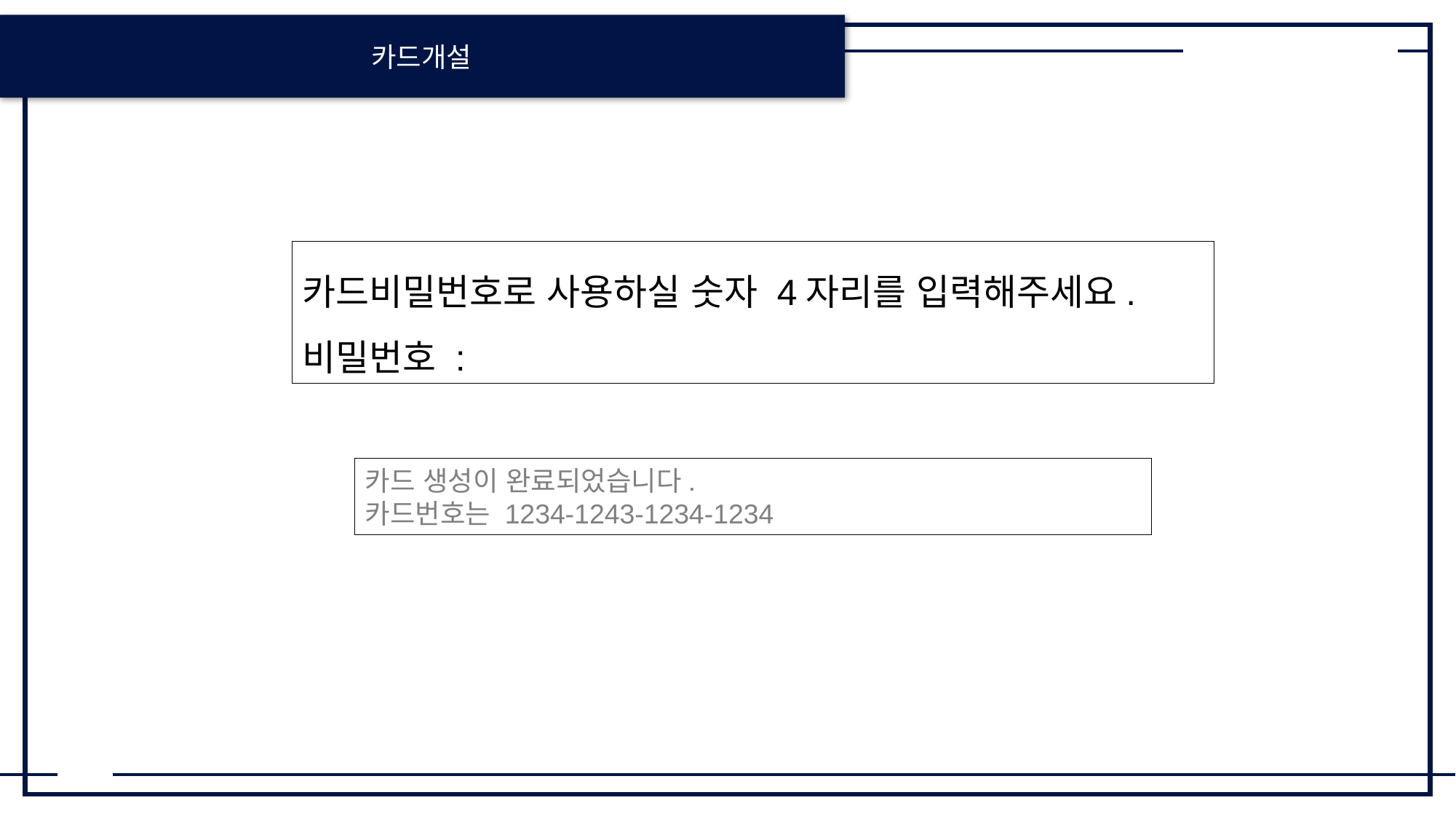

카드개설

카드비밀번호로 사용하실 숫자 4자리를 입력해주세요.
비밀번호 :
카드 생성이 완료되었습니다.
카드번호는 1234-1243-1234-1234